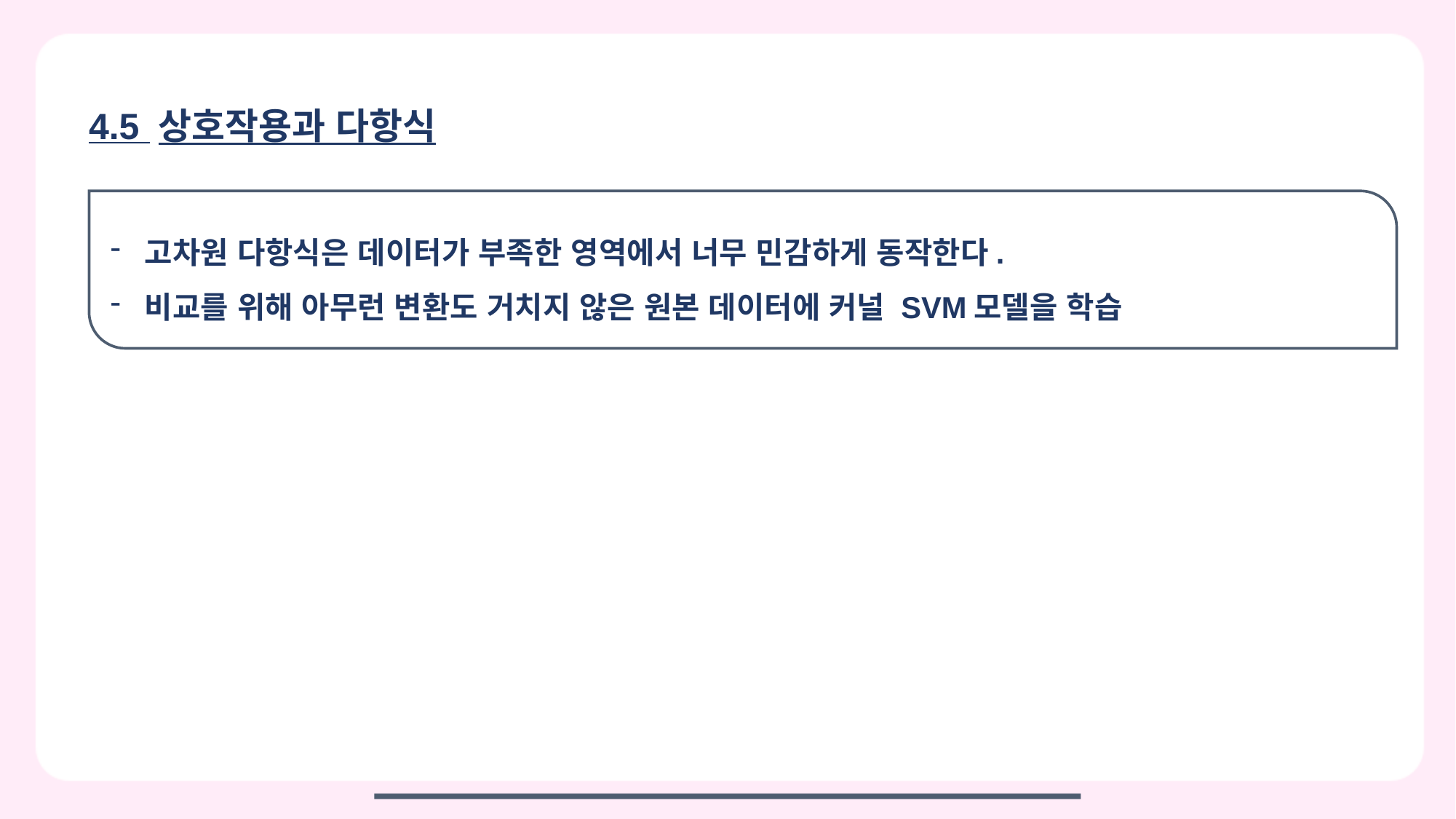

4.5 상호작용과 다항식
고차원 다항식은 데이터가 부족한 영역에서 너무 민감하게 동작한다.
비교를 위해 아무런 변환도 거치지 않은 원본 데이터에 커널 SVM모델을 학습